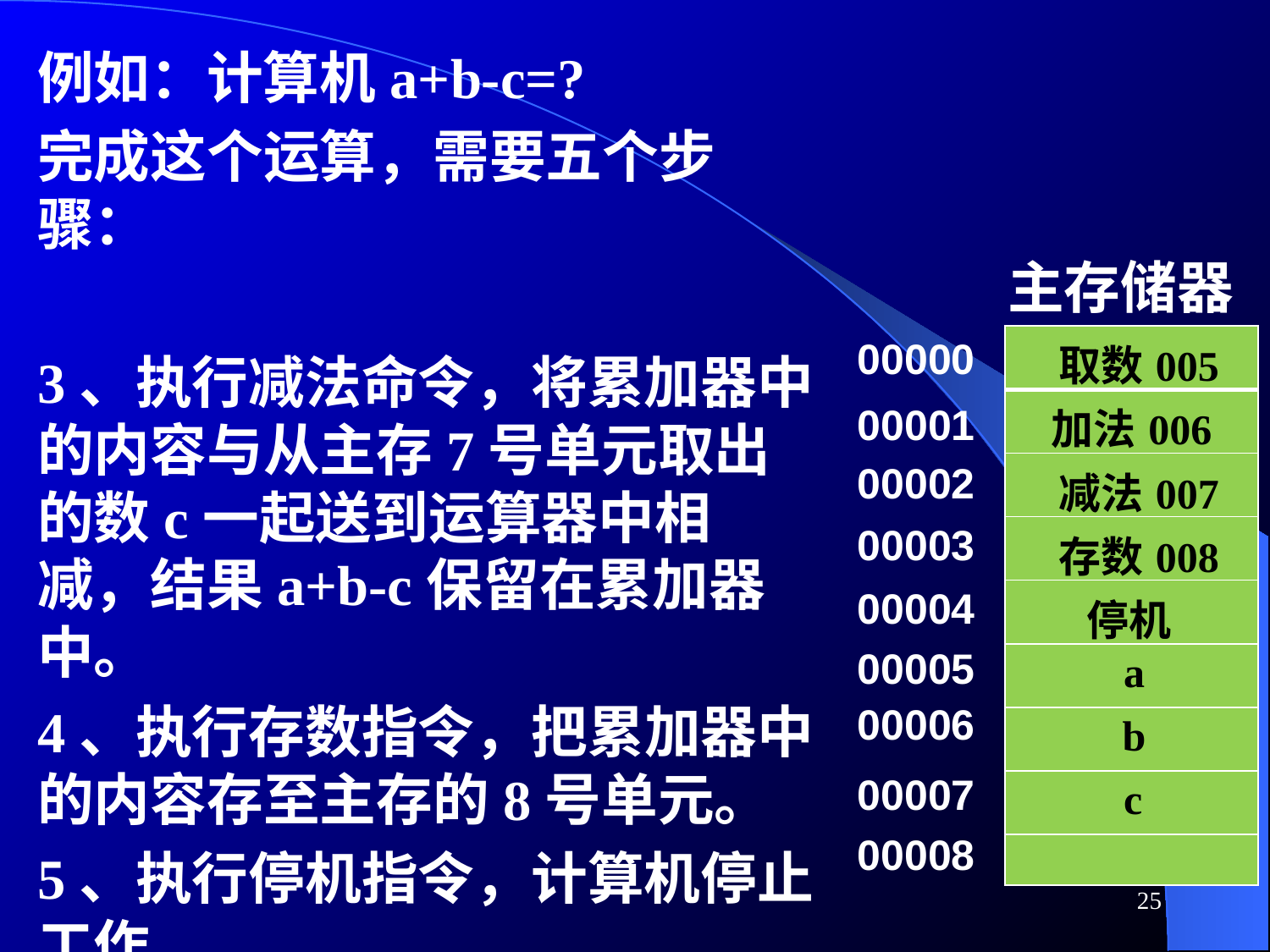

例如：计算机a+b-c=?
完成这个运算，需要五个步骤：

3、执行减法命令，将累加器中的内容与从主存7号单元取出的数c一起送到运算器中相减，结果a+b-c保留在累加器中。
4、执行存数指令，把累加器中的内容存至主存的8号单元。
5、执行停机指令，计算机停止工作。
主存储器
00000
| 取数005 |
| --- |
| 加法006 |
| 减法007 |
| 存数008 |
| 停机 |
| a |
| b |
| c |
|  |
00001
00002
00003
00004
00005
00006
00007
00008
25